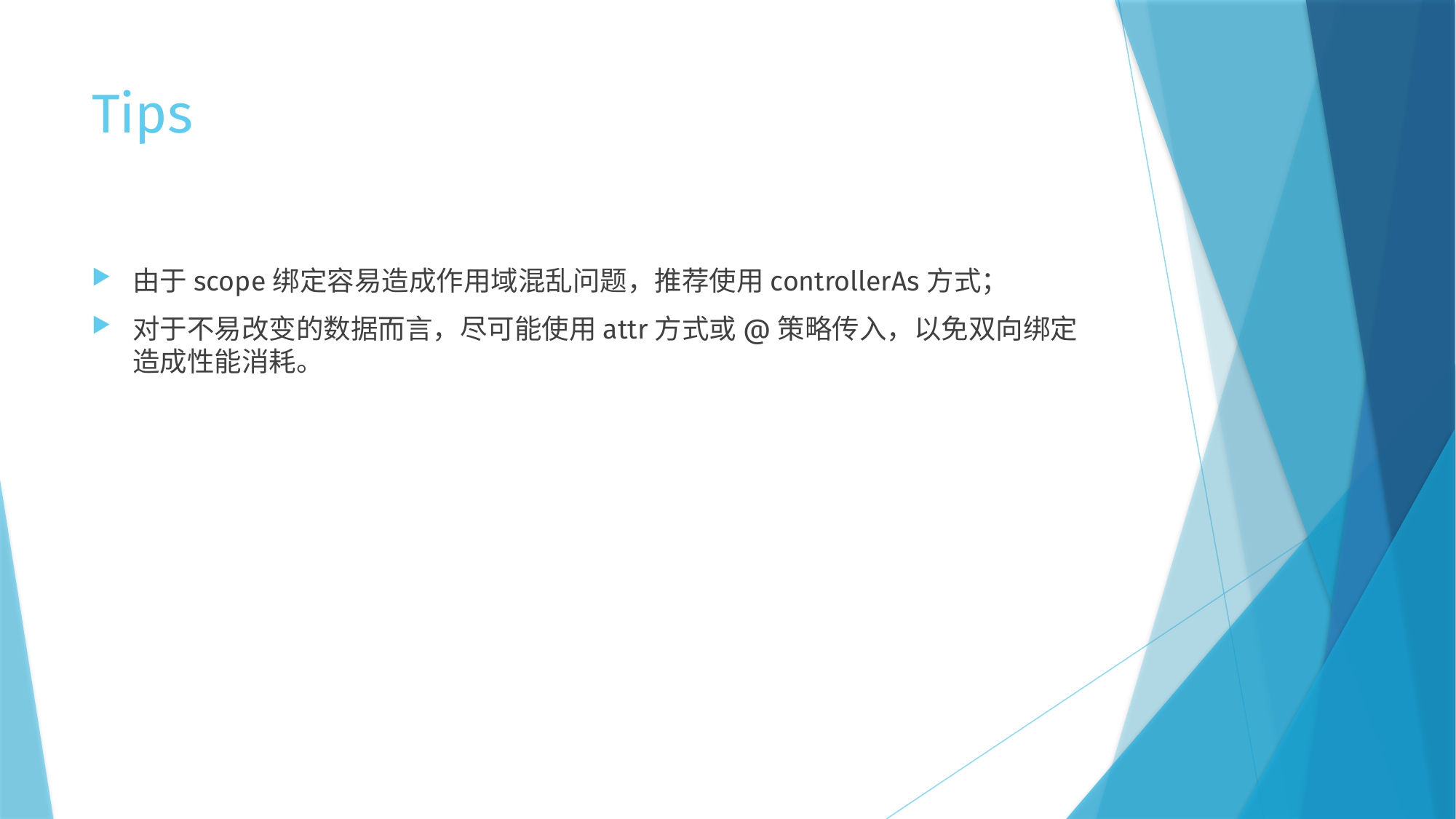

# Tips
由于scope绑定容易造成作用域混乱问题，推荐使用controllerAs方式；
对于不易改变的数据而言，尽可能使用attr方式或@策略传入，以免双向绑定造成性能消耗。